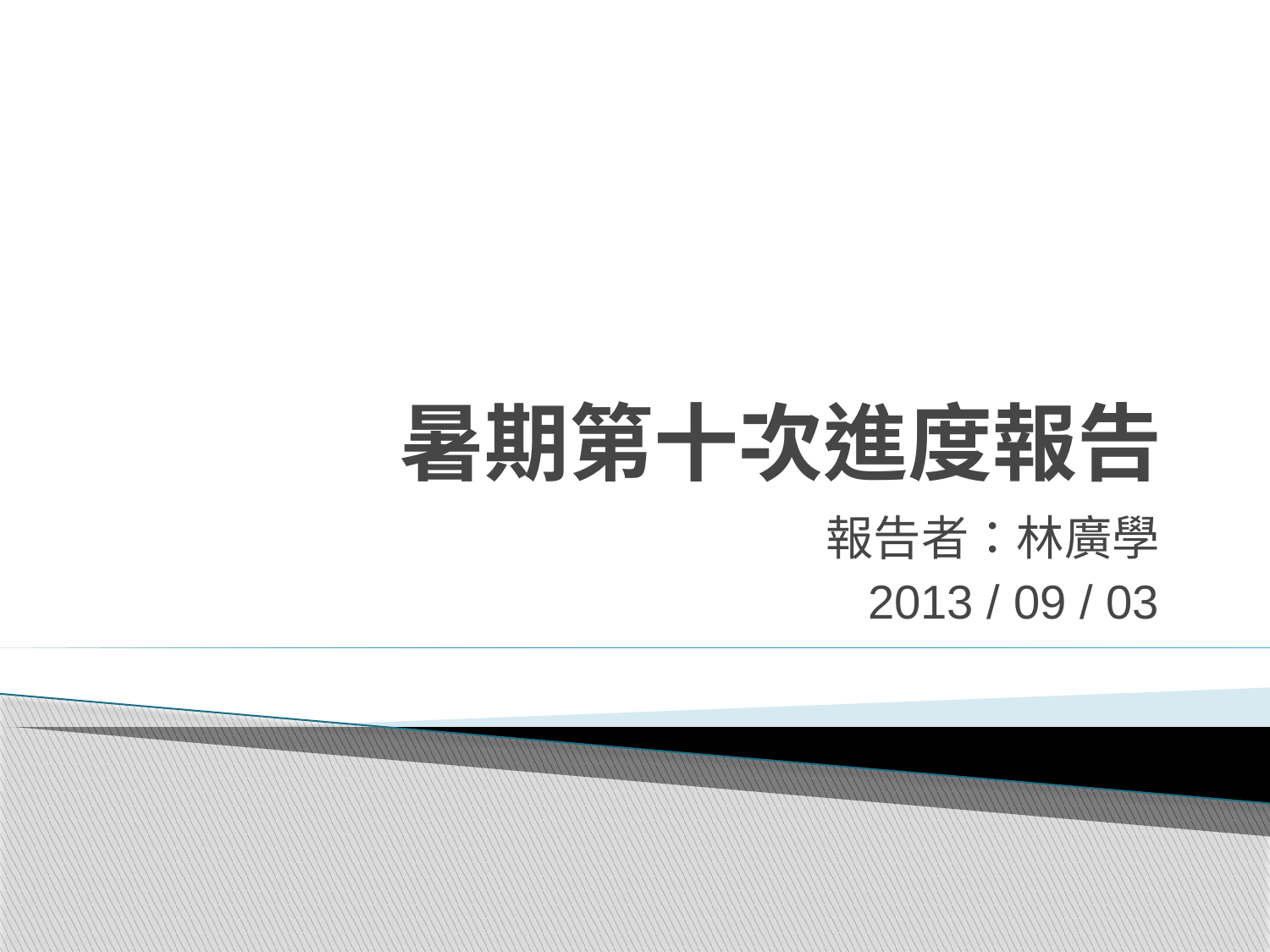

# 暑期第十次進度報告
報告者：林廣學
2013 / 09 / 03